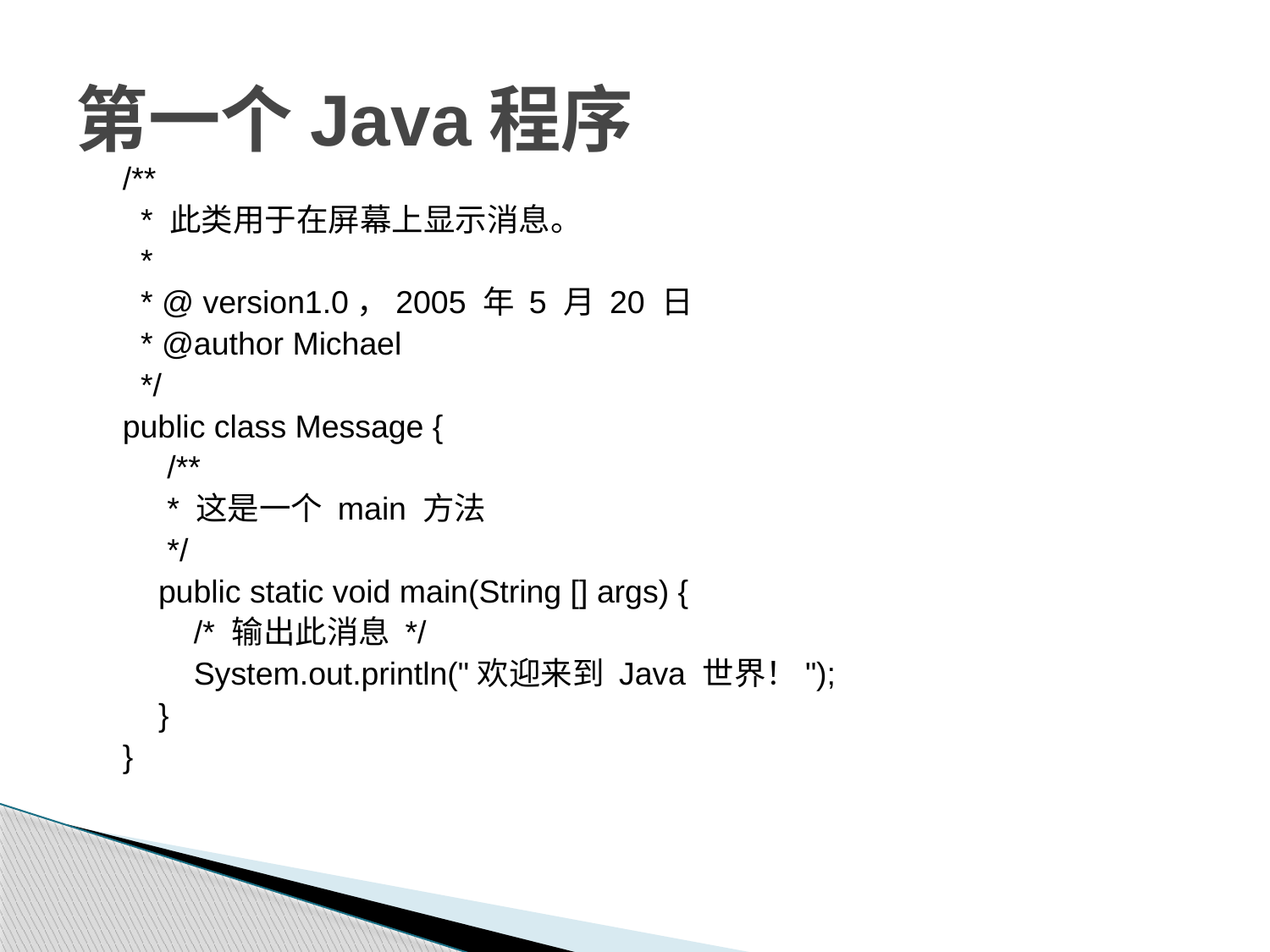

# 第一个Java程序
/**
  * 此类用于在屏幕上显示消息。
  *
  * @ version1.0，2005 年 5 月 20 日
  * @author Michael
  */
public class Message {
     /**
     * 这是一个 main 方法
     */
    public static void main(String [] args) {
        /* 输出此消息 */
        System.out.println("欢迎来到 Java 世界！");
    }
}